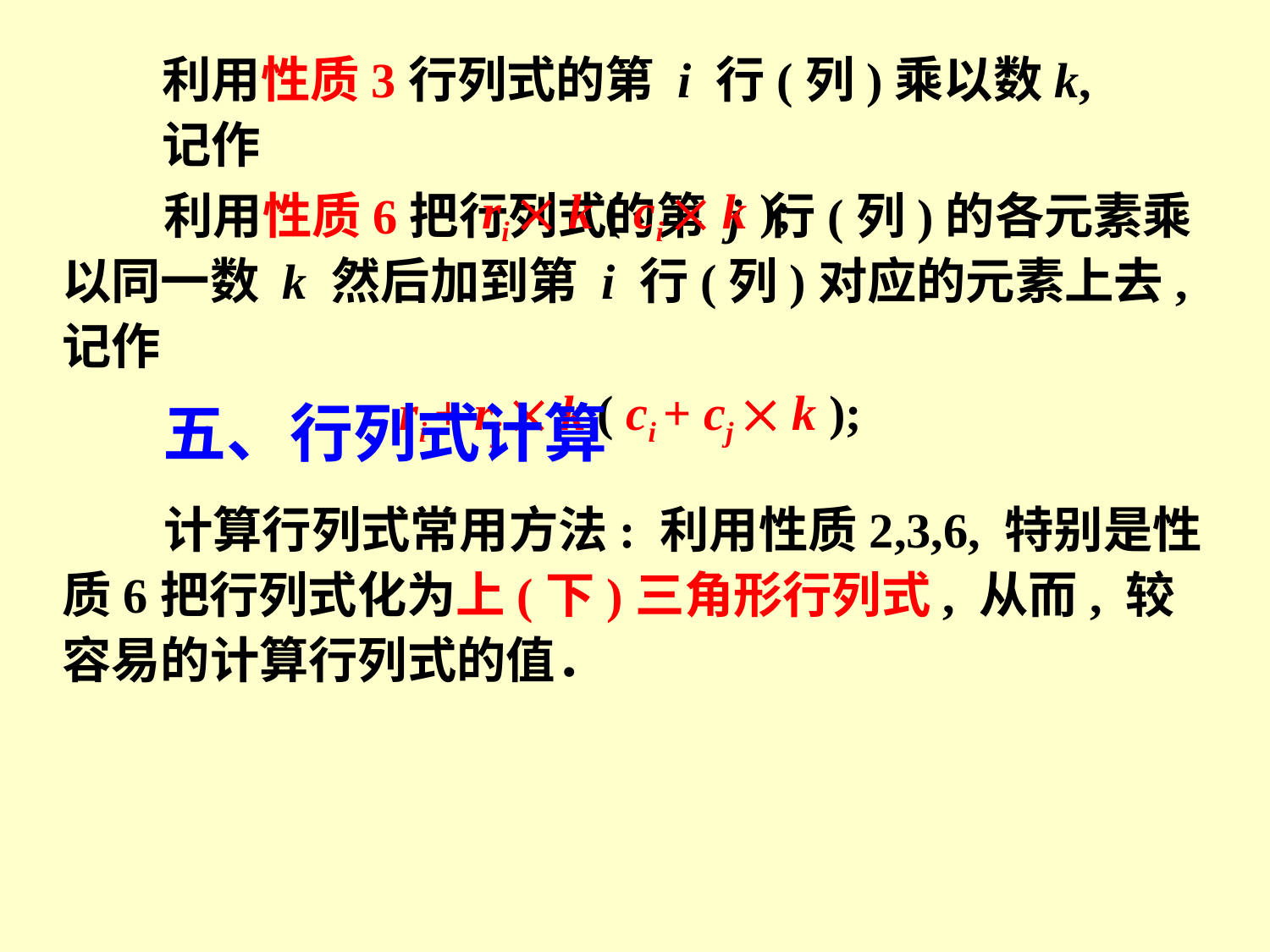

利用性质3行列式的第 i 行(列)乘以数k, 记作
ri × k ( ci × k );
        利用性质6把行列式的第 j 行(列)的各元素乘以同一数 k 然后加到第 i 行(列)对应的元素上去, 记作
ri + rj × k ( ci + cj × k );
五、行列式计算
        计算行列式常用方法: 利用性质2,3,6, 特别是性质6把行列式化为上(下)三角形行列式, 从而, 较容易的计算行列式的值．